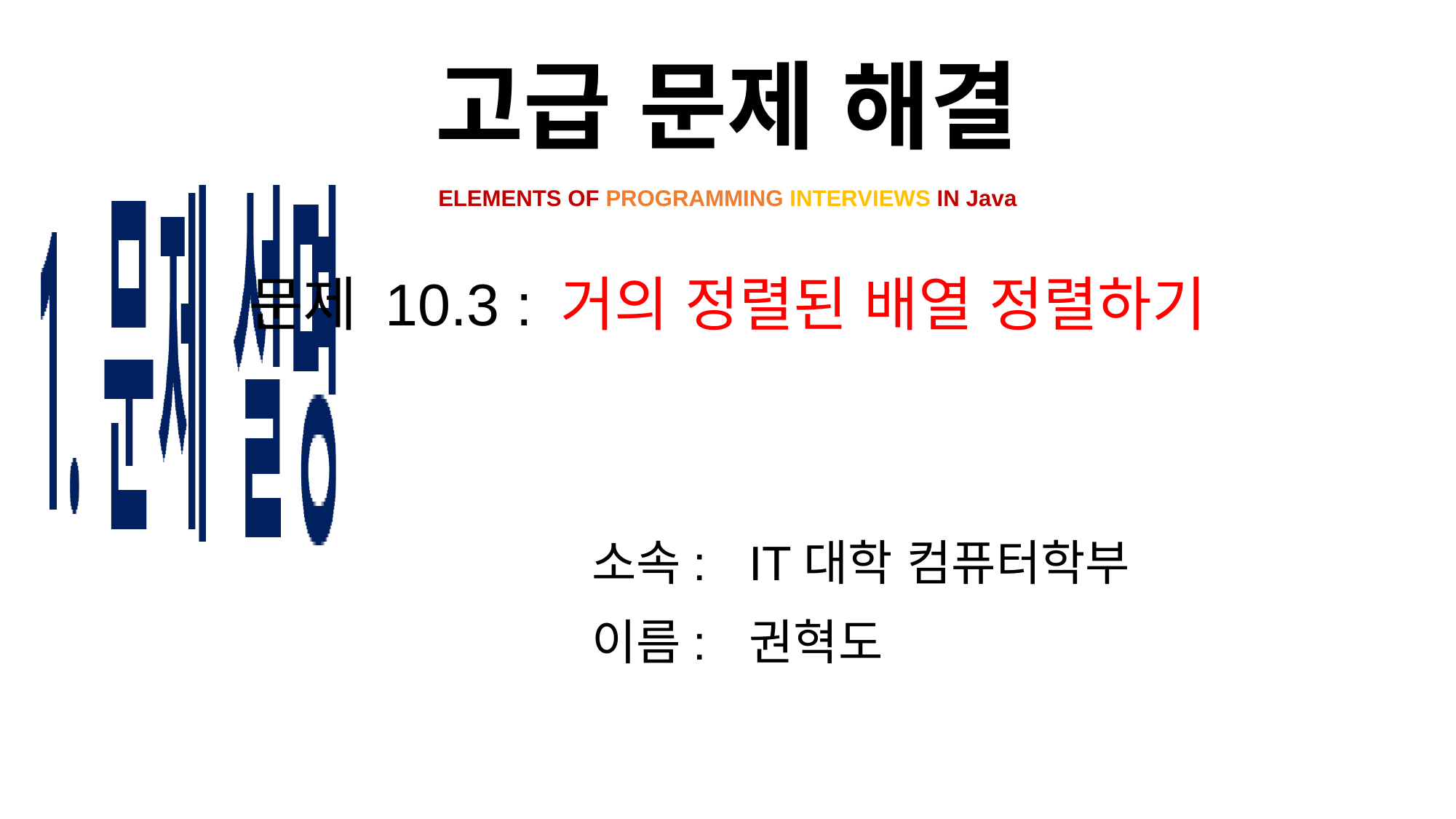

고급 문제 해결
# ELEMENTS OF PROGRAMMING INTERVIEWS IN Java
문제 10.3 : 거의 정렬된 배열 정렬하기
소속:
IT대학 컴퓨터학부
이름:
권혁도